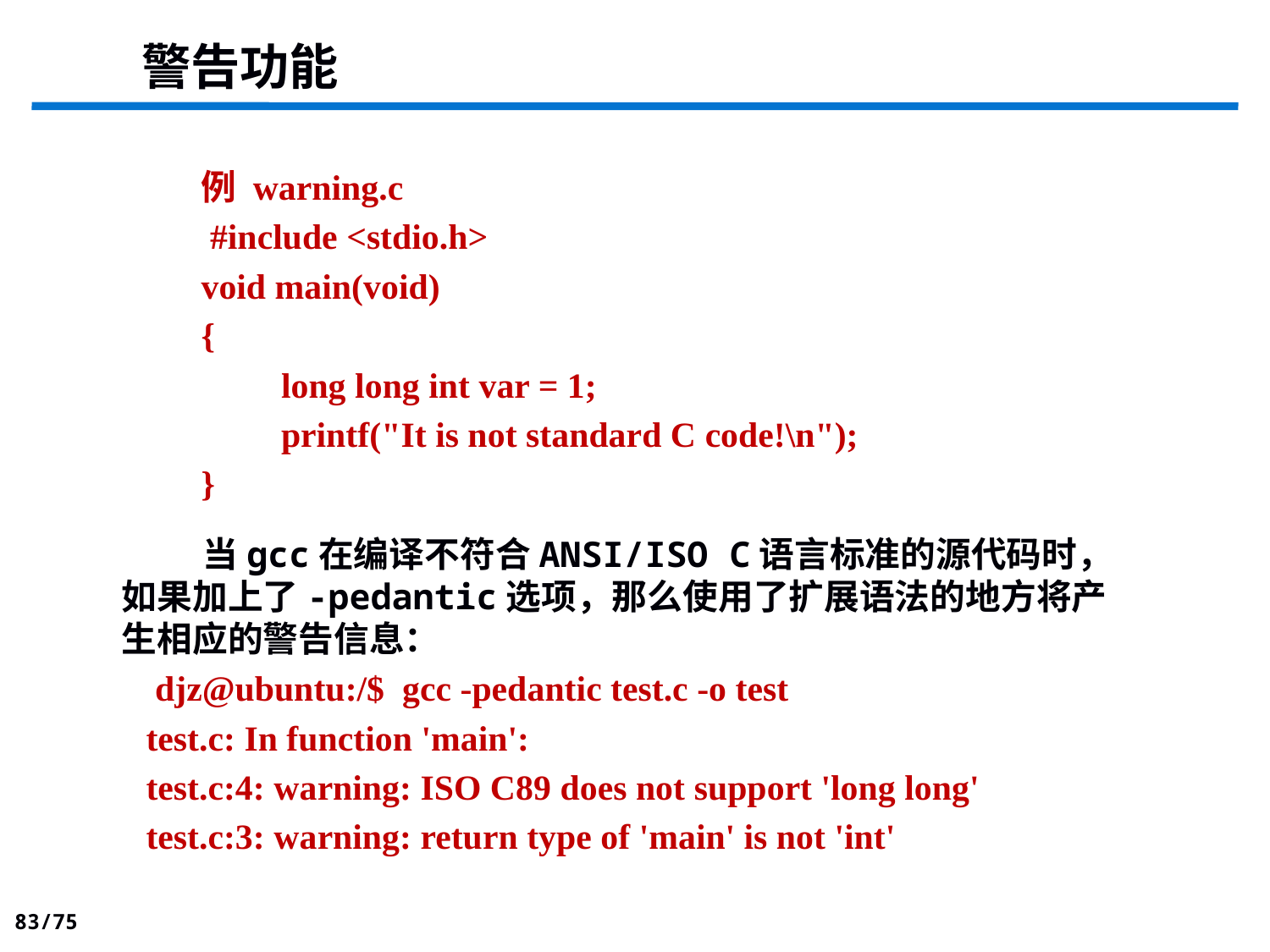

警告功能
例 warning.c
 #include <stdio.h>
void main(void)
{
         long long int var = 1;
         printf("It is not standard C code!\n");
}
      当gcc在编译不符合ANSI/ISO C语言标准的源代码时，如果加上了-pedantic选项，那么使用了扩展语法的地方将产生相应的警告信息：
 djz@ubuntu:/$  gcc -pedantic test.c -o test
test.c: In function 'main':
test.c:4: warning: ISO C89 does not support 'long long'
test.c:3: warning: return type of 'main' is not 'int'